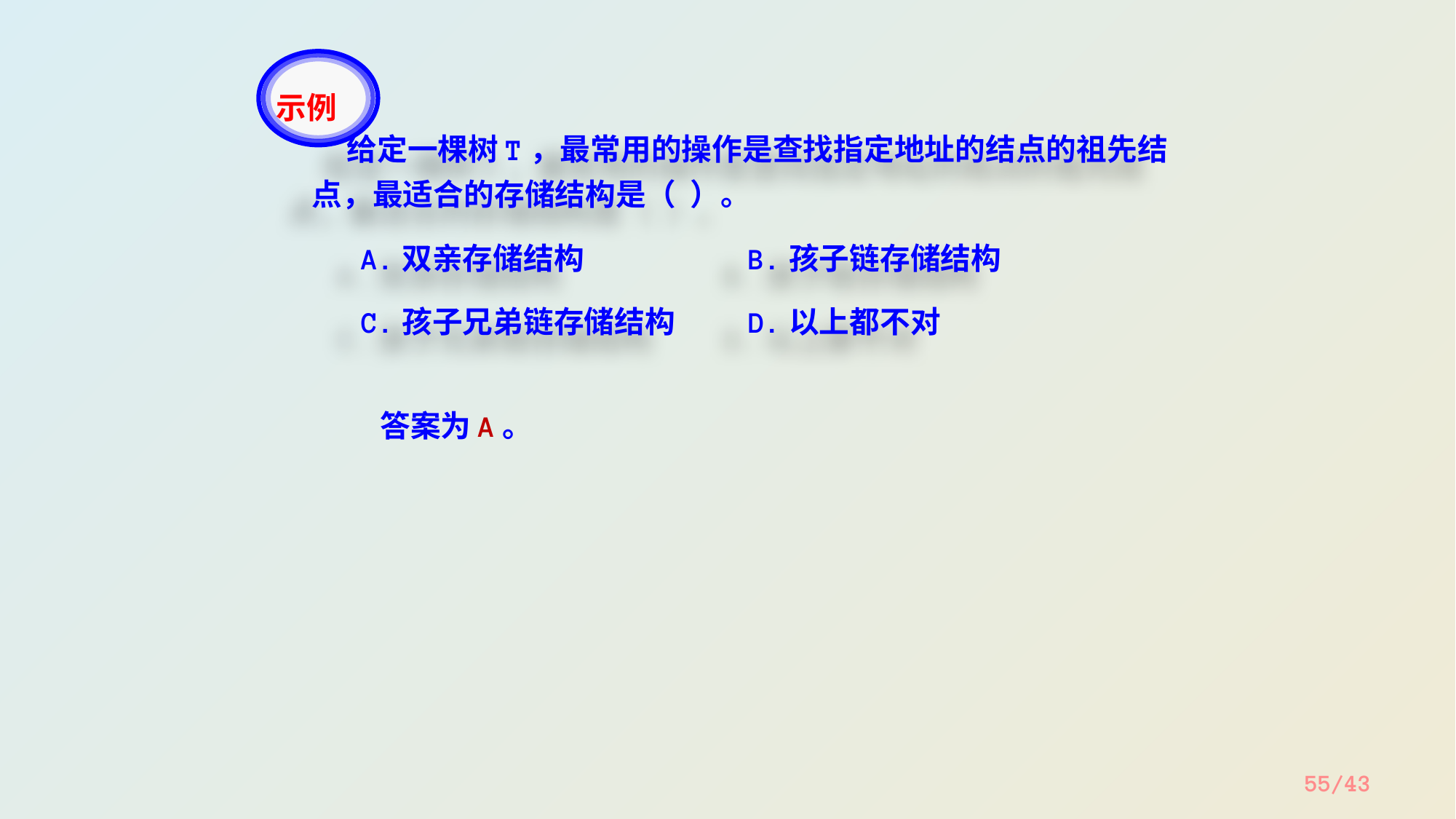

示例
    给定一棵树T，最常用的操作是查找指定地址的结点的祖先结点，最适合的存储结构是（  ）。
   A.双亲存储结构		B.孩子链存储结构
   C.孩子兄弟链存储结构	D.以上都不对
答案为A。
55/43